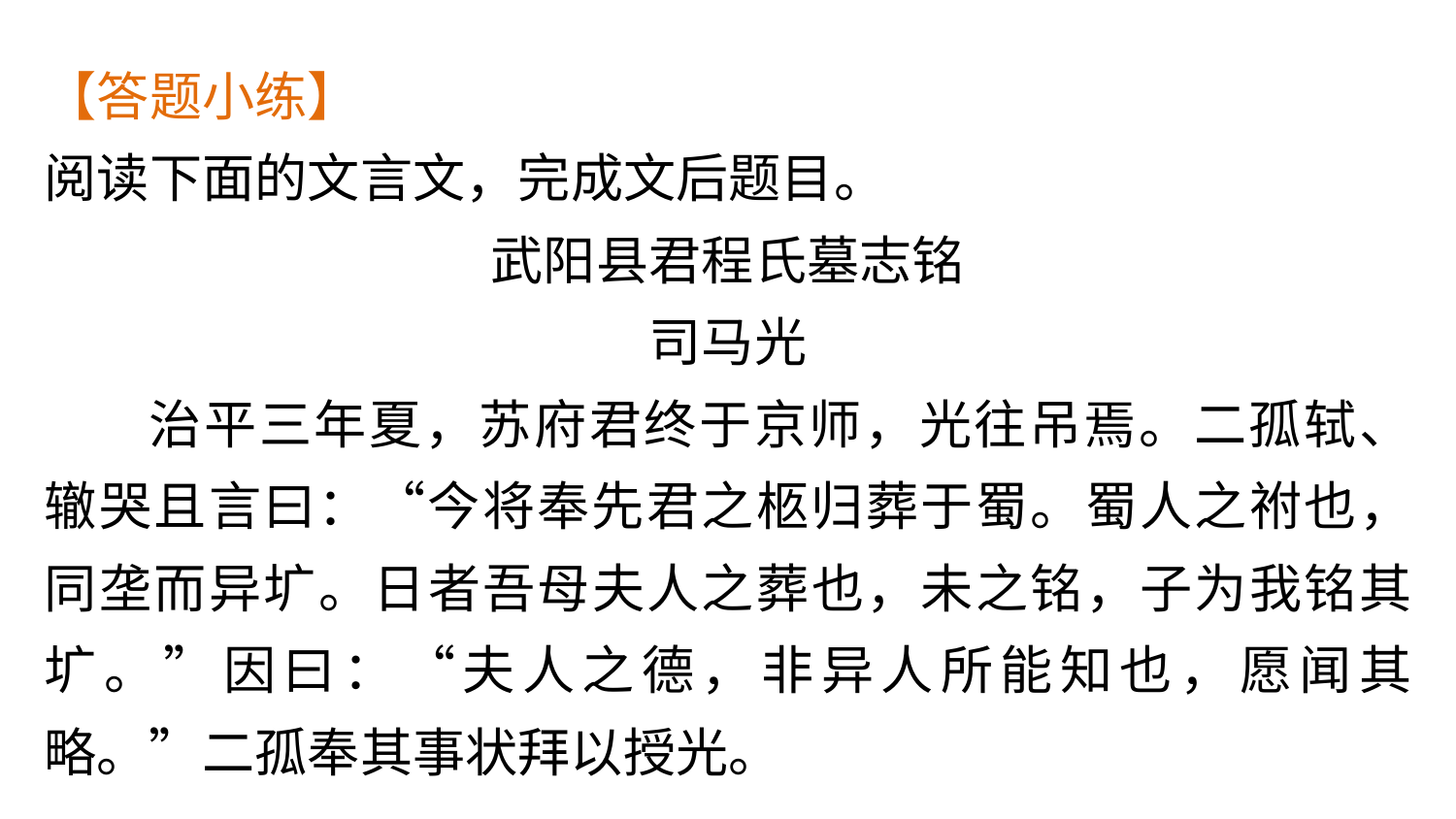

【答题小练】
阅读下面的文言文，完成文后题目。
武阳县君程氏墓志铭
司马光
治平三年夏，苏府君终于京师，光往吊焉。二孤轼、辙哭且言曰：“今将奉先君之柩归葬于蜀。蜀人之祔也，同垄而异圹。日者吾母夫人之葬也，未之铭，子为我铭其圹。”因曰：“夫人之德，非异人所能知也，愿闻其略。”二孤奉其事状拜以授光。